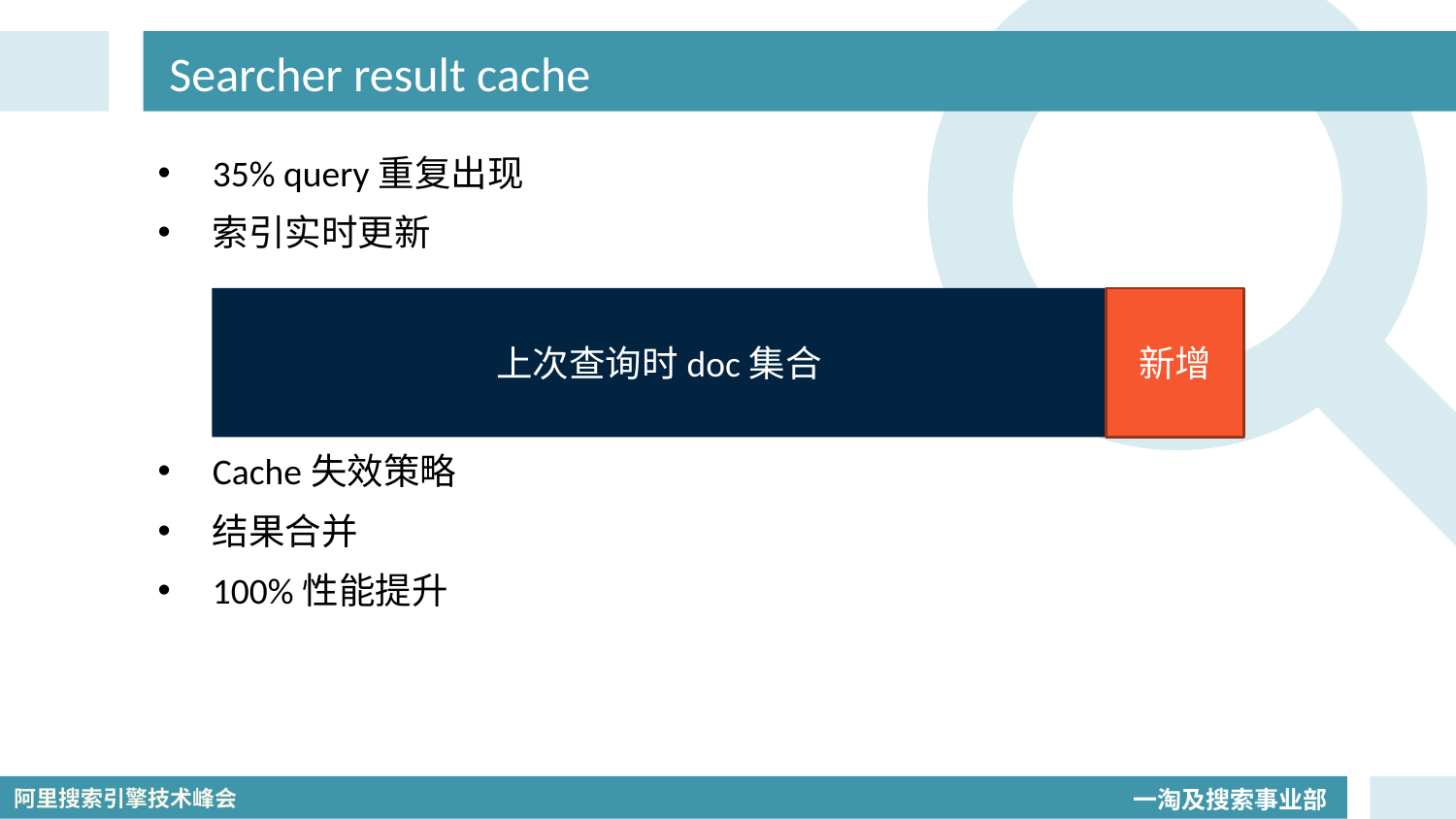

# Searcher result cache
35% query重复出现
索引实时更新

Cache失效策略
结果合并
100%性能提升

上次查询时doc集合
新增